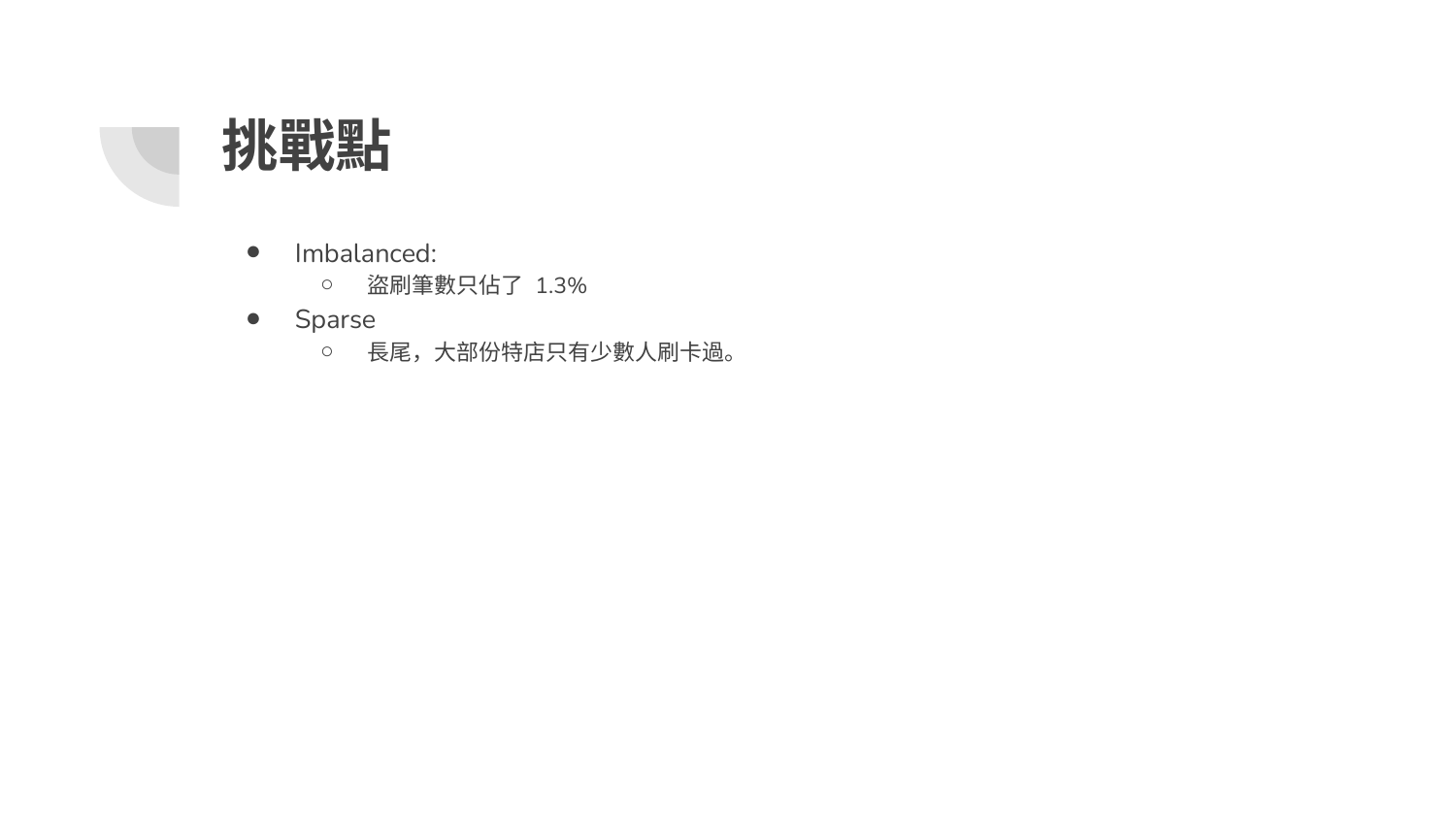

# 挑戰點
Imbalanced:
盜刷筆數只佔了 1.3%
Sparse
長尾，大部份特店只有少數人刷卡過。